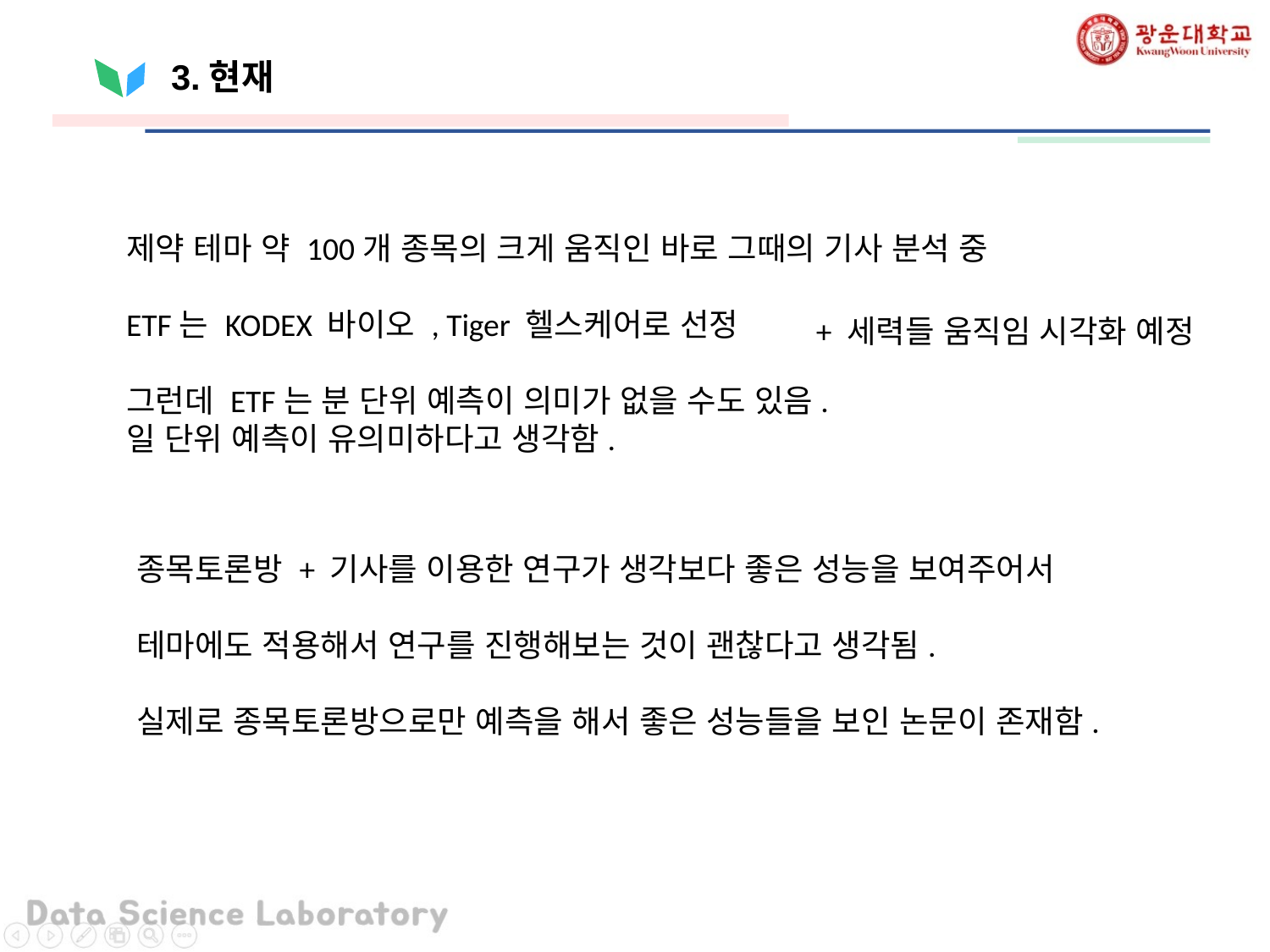

# 3.현재
제약 테마 약 100개 종목의 크게 움직인 바로 그때의 기사 분석 중

ETF는 KODEX 바이오 , Tiger 헬스케어로 선정

그런데 ETF는 분 단위 예측이 의미가 없을 수도 있음.
일 단위 예측이 유의미하다고 생각함.

+ 세력들 움직임 시각화 예정
종목토론방 + 기사를 이용한 연구가 생각보다 좋은 성능을 보여주어서

테마에도 적용해서 연구를 진행해보는 것이 괜찮다고 생각됨.

실제로 종목토론방으로만 예측을 해서 좋은 성능들을 보인 논문이 존재함.